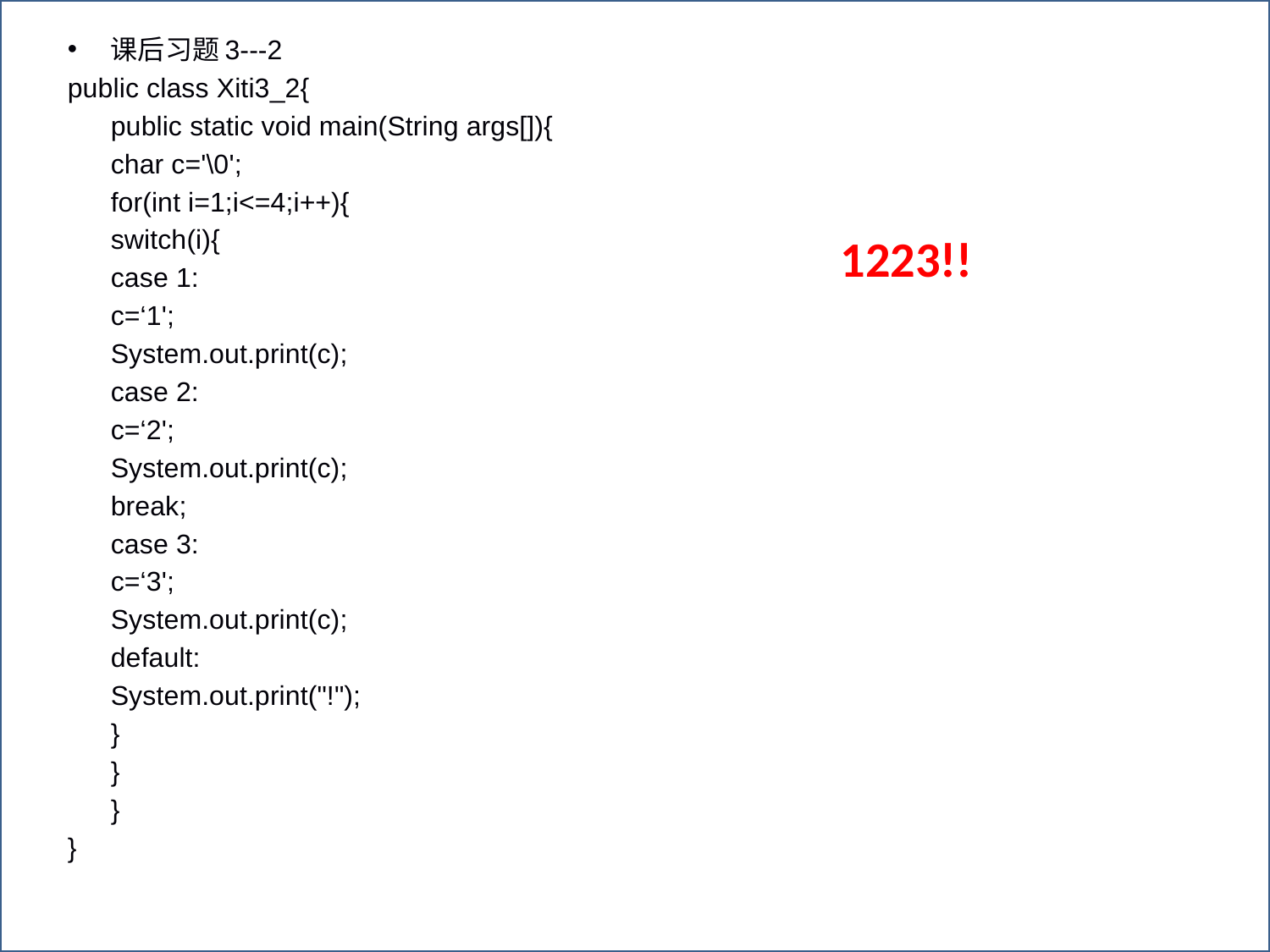

课后习题3---2
public class Xiti3_2{
	public static void main(String args[]){
		char c='\0';
		for(int i=1;i<=4;i++){
			switch(i){
				case 1:
					c=‘1';
					System.out.print(c);
				case 2:
					c=‘2';
					System.out.print(c);
					break;
				case 3:
					c=‘3';
					System.out.print(c);
				default:
					System.out.print("!");
			}
		}
	}
}
1223!!